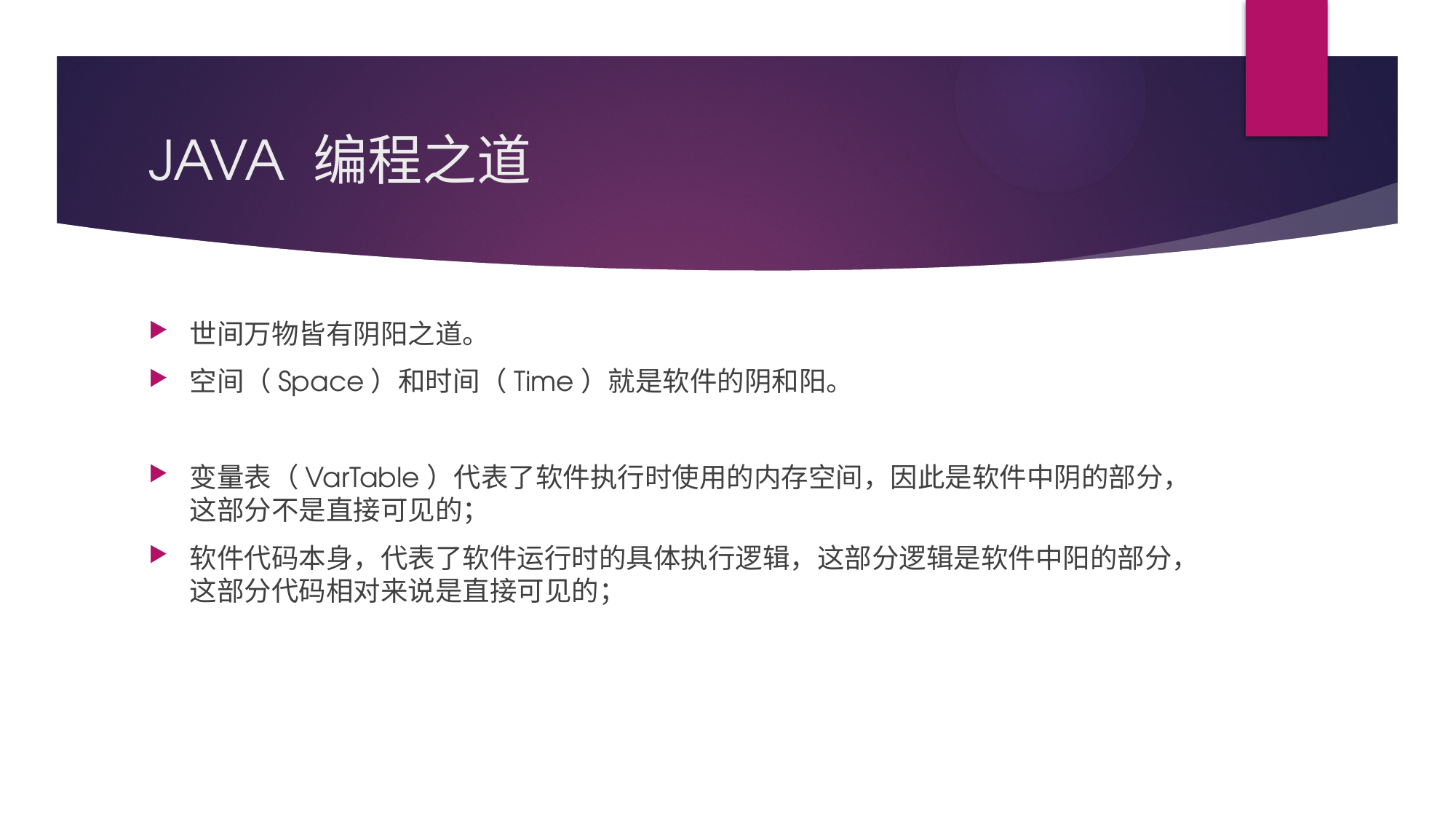

# JAVA 编程之道
世间万物皆有阴阳之道。
空间（Space）和时间（Time）就是软件的阴和阳。

变量表（VarTable）代表了软件执行时使用的内存空间，因此是软件中阴的部分，这部分不是直接可见的；
软件代码本身，代表了软件运行时的具体执行逻辑，这部分逻辑是软件中阳的部分，这部分代码相对来说是直接可见的；